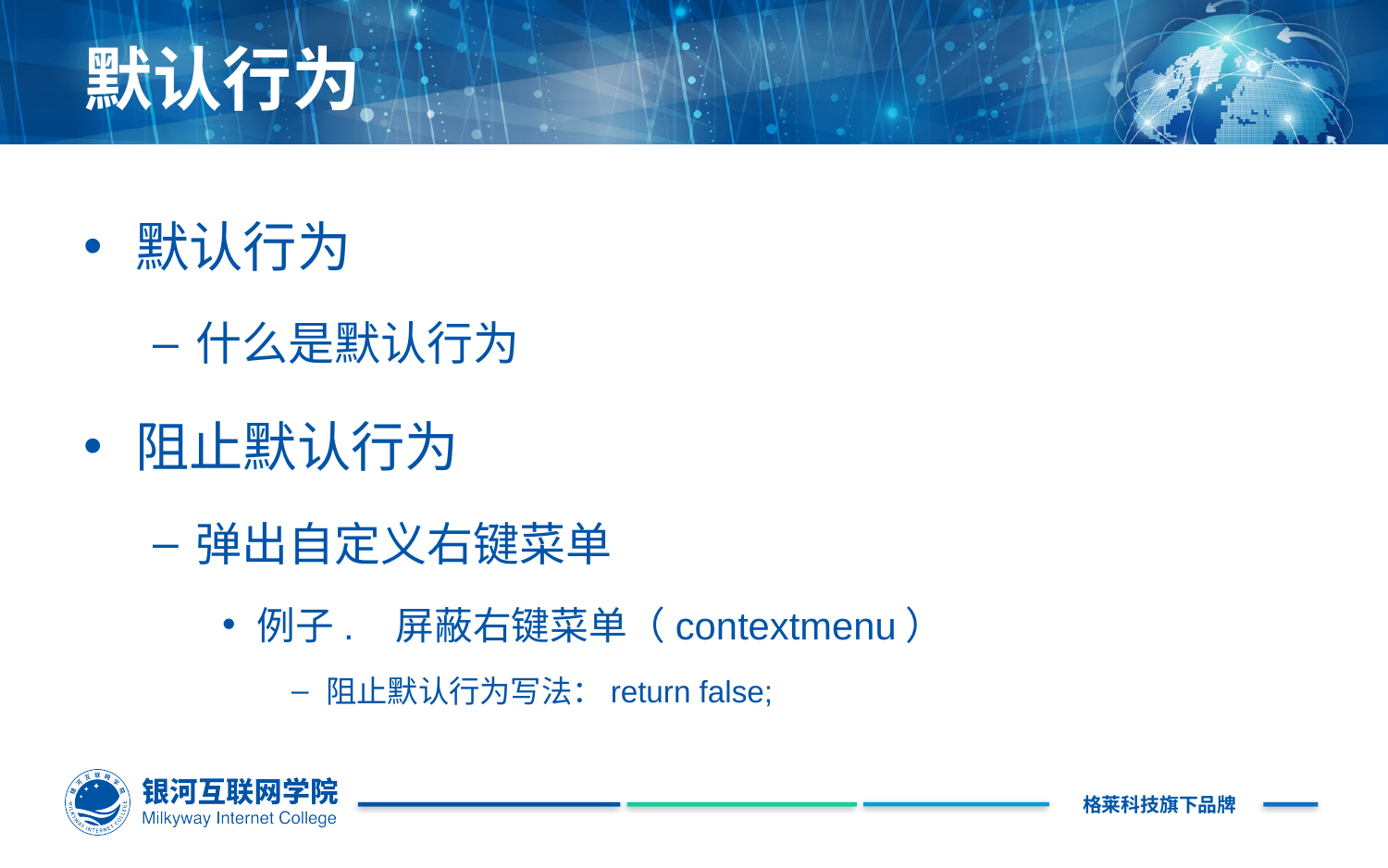

# 默认行为
默认行为
什么是默认行为
阻止默认行为
弹出自定义右键菜单
例子.	屏蔽右键菜单（contextmenu）
阻止默认行为写法：return false;